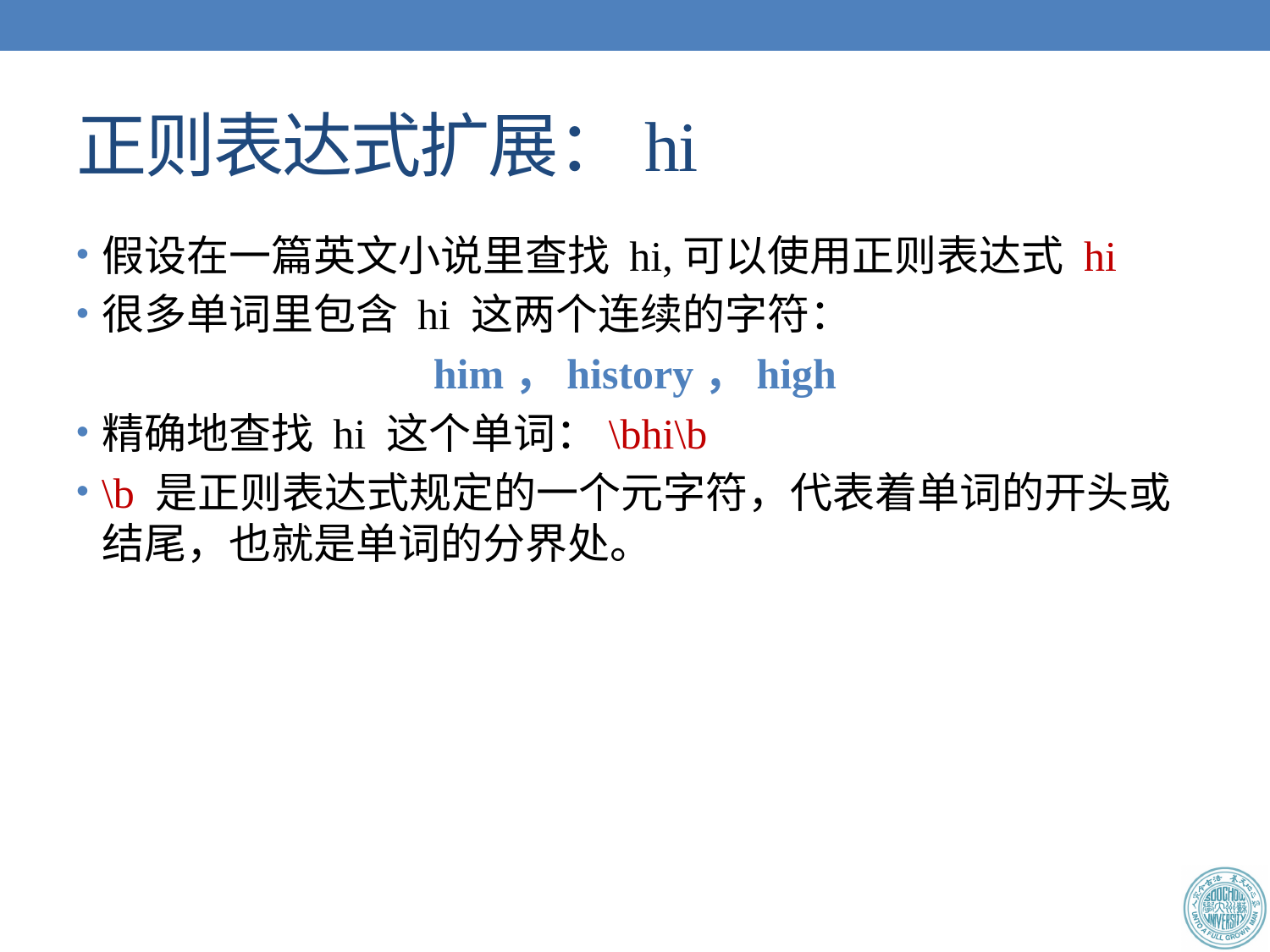

# 正则表达式扩展：hi
假设在一篇英文小说里查找 hi,可以使用正则表达式 hi
很多单词里包含 hi 这两个连续的字符：
him，history，high
精确地查找 hi 这个单词：\bhi\b
\b 是正则表达式规定的一个元字符，代表着单词的开头或结尾，也就是单词的分界处。